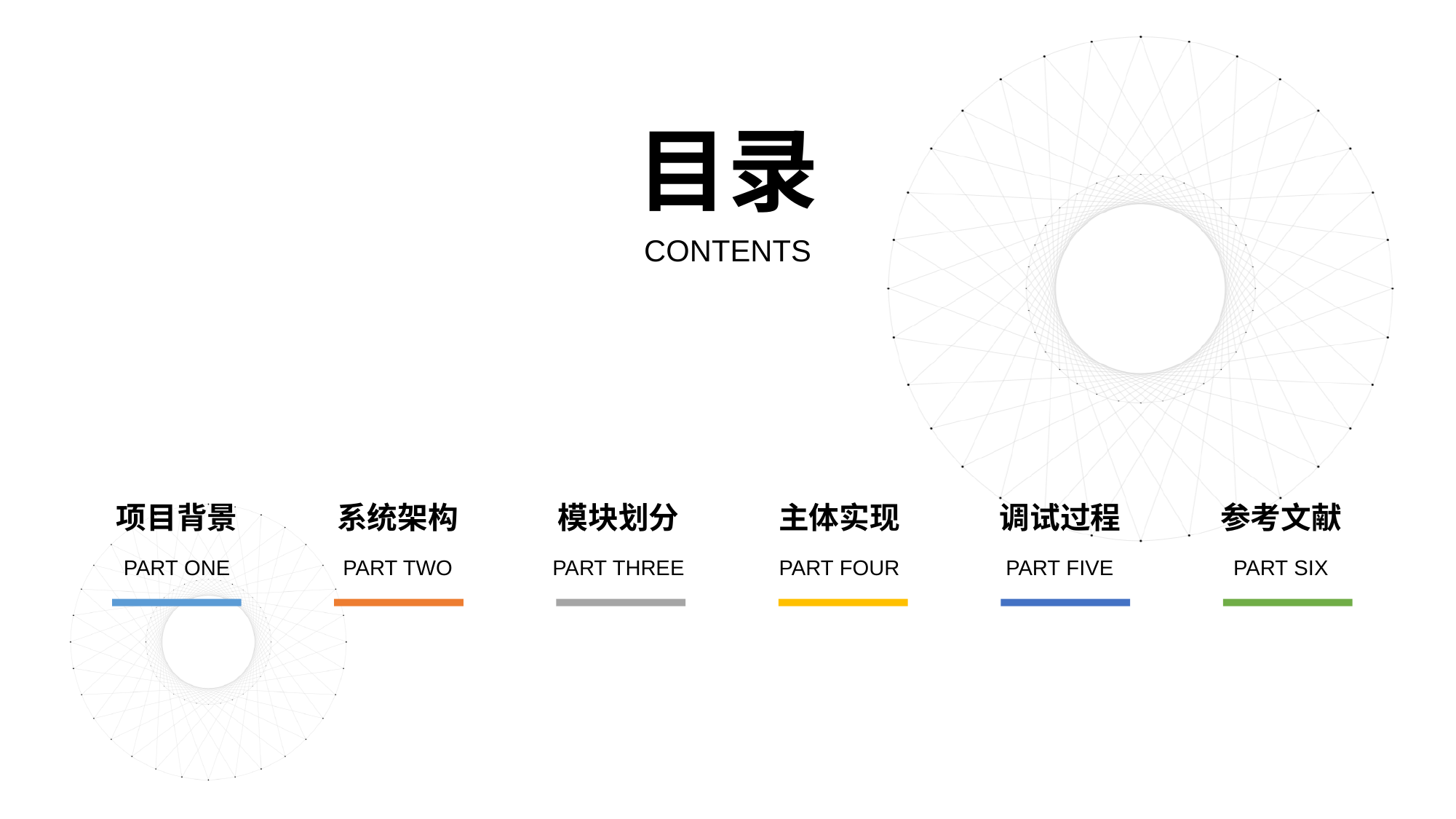

目录
CONTENTS
系统架构
模块划分
主体实现
参考文献
项目背景
调试过程
PART TWO
PART THREE
PART FOUR
PART SIX
PART ONE
PART FIVE